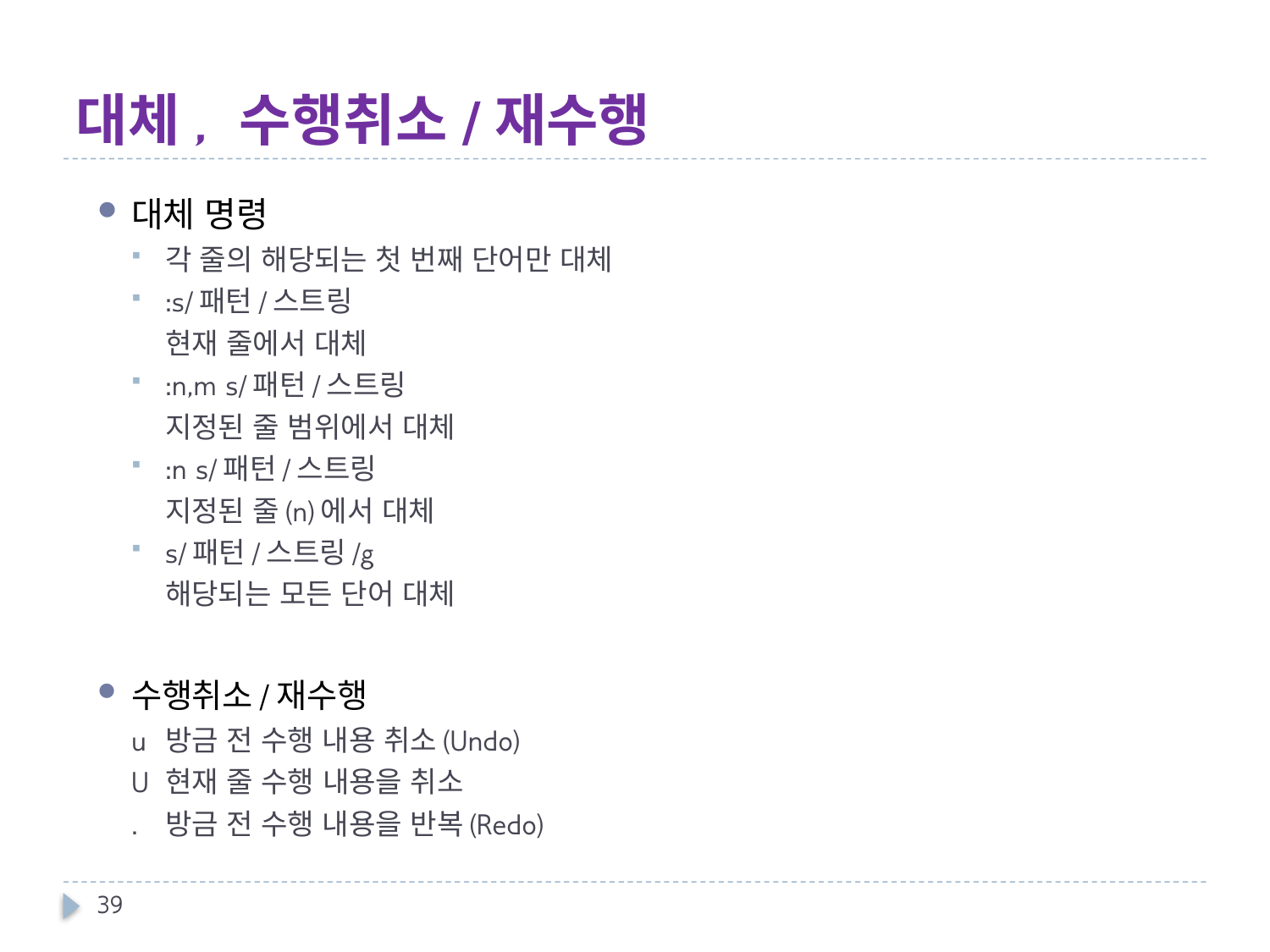

# 대체, 수행취소/재수행
대체 명령
각 줄의 해당되는 첫 번째 단어만 대체
:s/패턴/스트링
	현재 줄에서 대체
:n,m s/패턴/스트링
	지정된 줄 범위에서 대체
:n s/패턴/스트링
	지정된 줄(n)에서 대체
s/패턴/스트링/g
	해당되는 모든 단어 대체

수행취소/재수행
u		방금 전 수행 내용 취소(Undo)
U		현재 줄 수행 내용을 취소
.		방금 전 수행 내용을 반복(Redo)

39